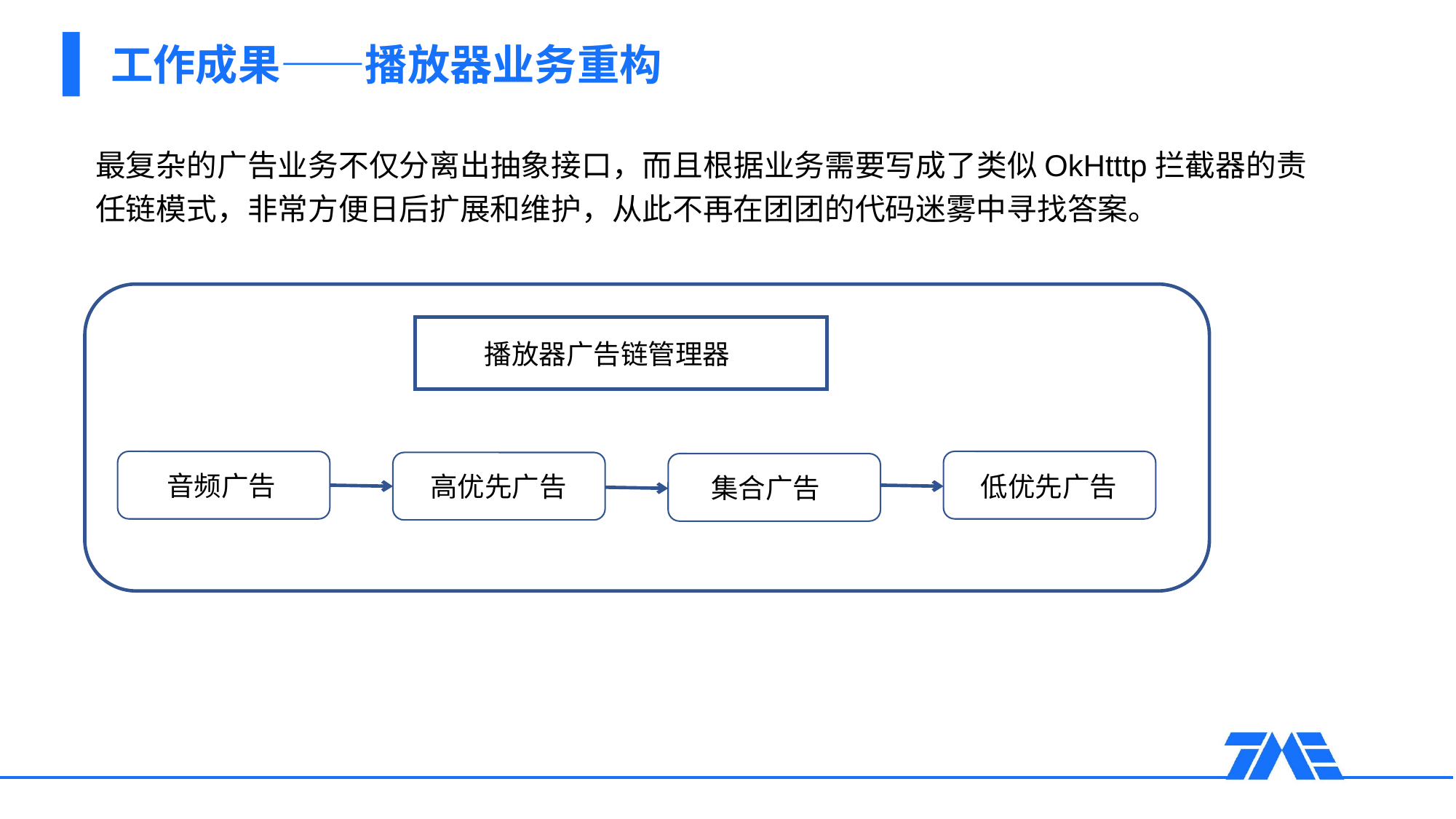

# 工作成果——播放器业务重构
最复杂的广告业务不仅分离出抽象接口，而且根据业务需要写成了类似OkHtttp拦截器的责任链模式，非常方便日后扩展和维护，从此不再在团团的代码迷雾中寻找答案。

播放器广告链管理器

音频广告
高优先广告
低优先广告
集合广告